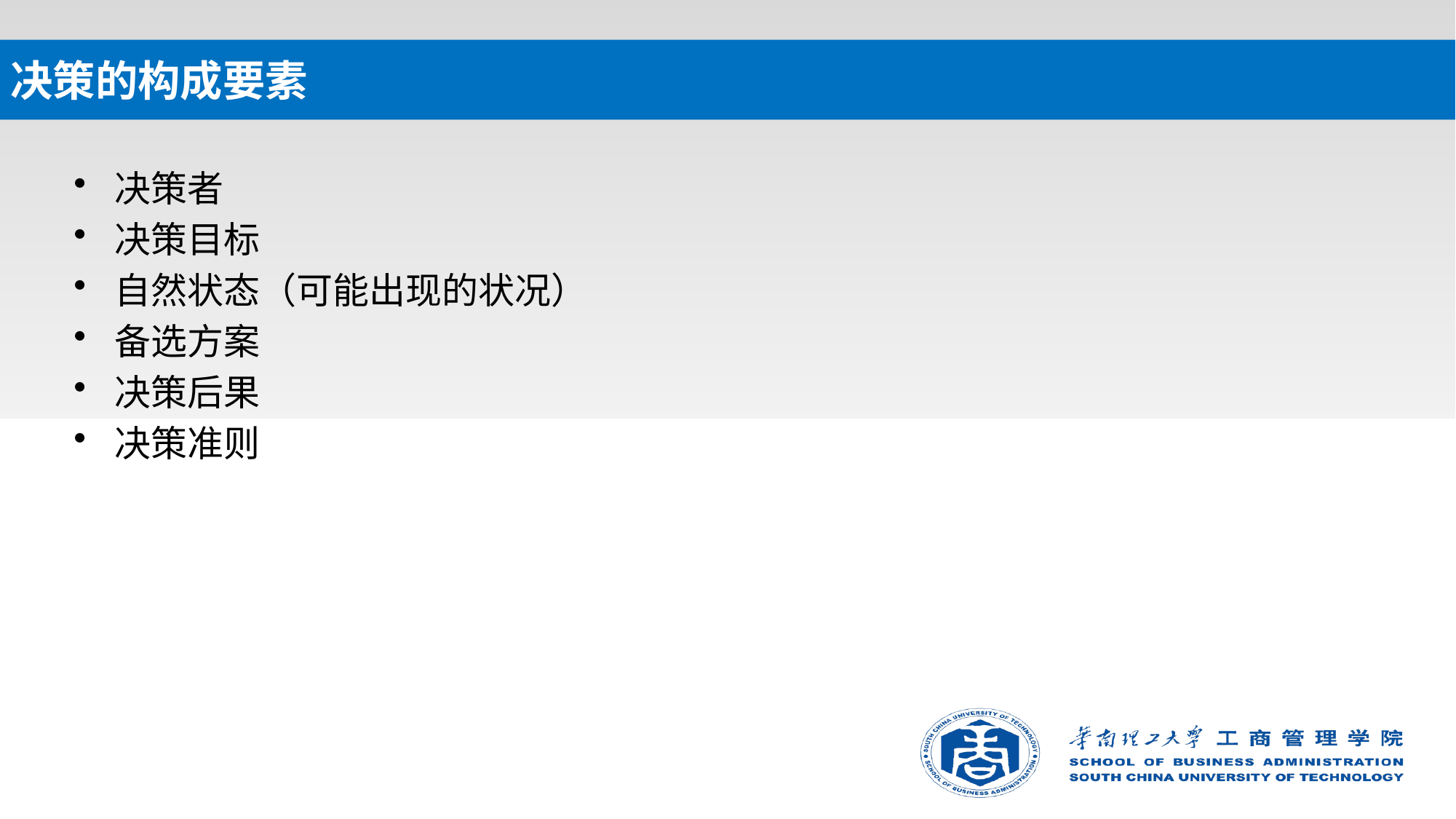

# 决策的构成要素
决策者
决策目标
自然状态（可能出现的状况）
备选方案
决策后果
决策准则